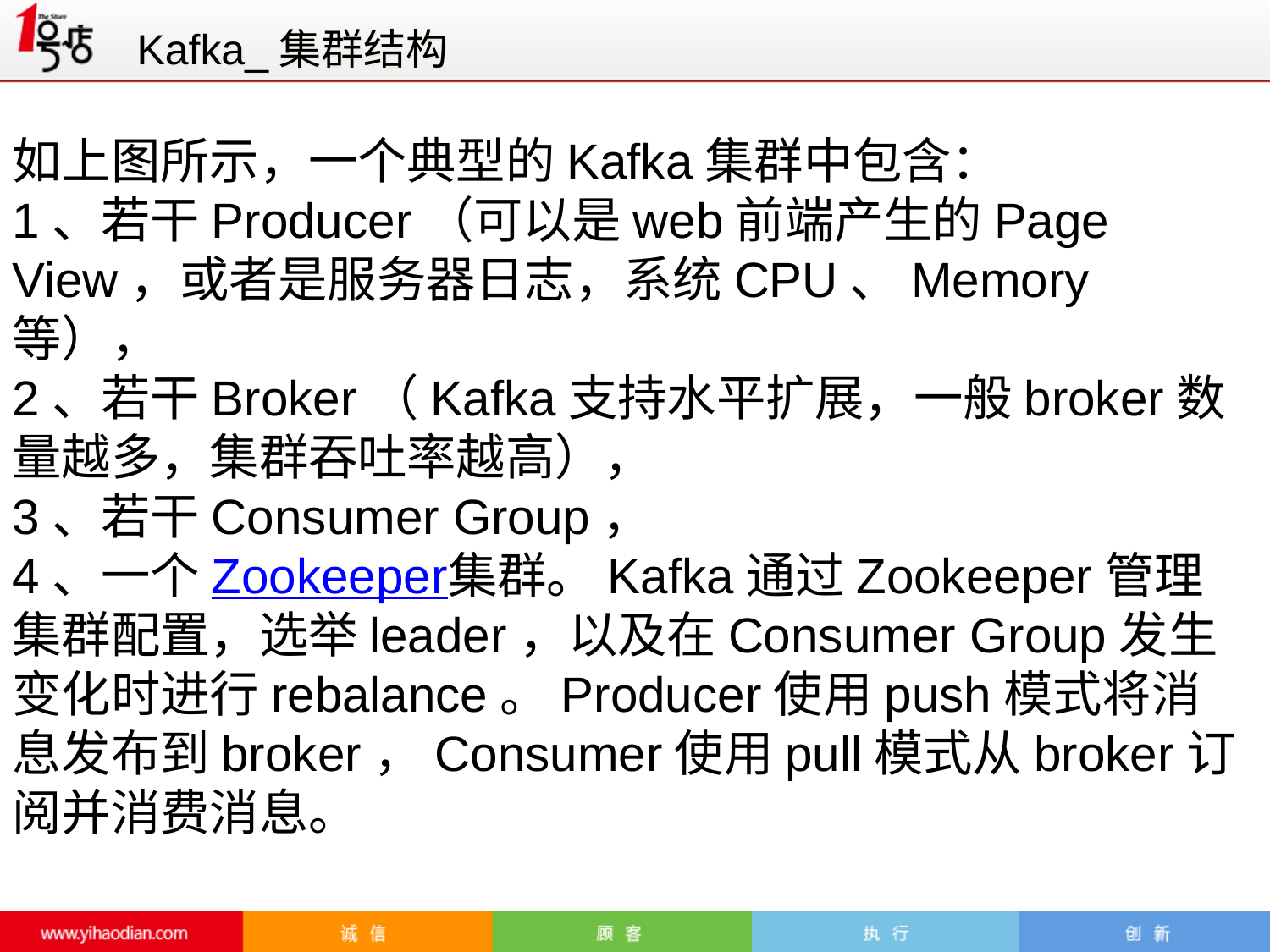

Kafka_集群结构
如上图所示，一个典型的Kafka集群中包含：
1、若干Producer（可以是web前端产生的Page View，或者是服务器日志，系统CPU、Memory等），
2、若干Broker（Kafka支持水平扩展，一般broker数量越多，集群吞吐率越高），
3、若干Consumer Group，
4、一个Zookeeper集群。Kafka通过Zookeeper管理集群配置，选举leader，以及在Consumer Group发生变化时进行rebalance。Producer使用push模式将消息发布到broker，Consumer使用pull模式从broker订阅并消费消息。